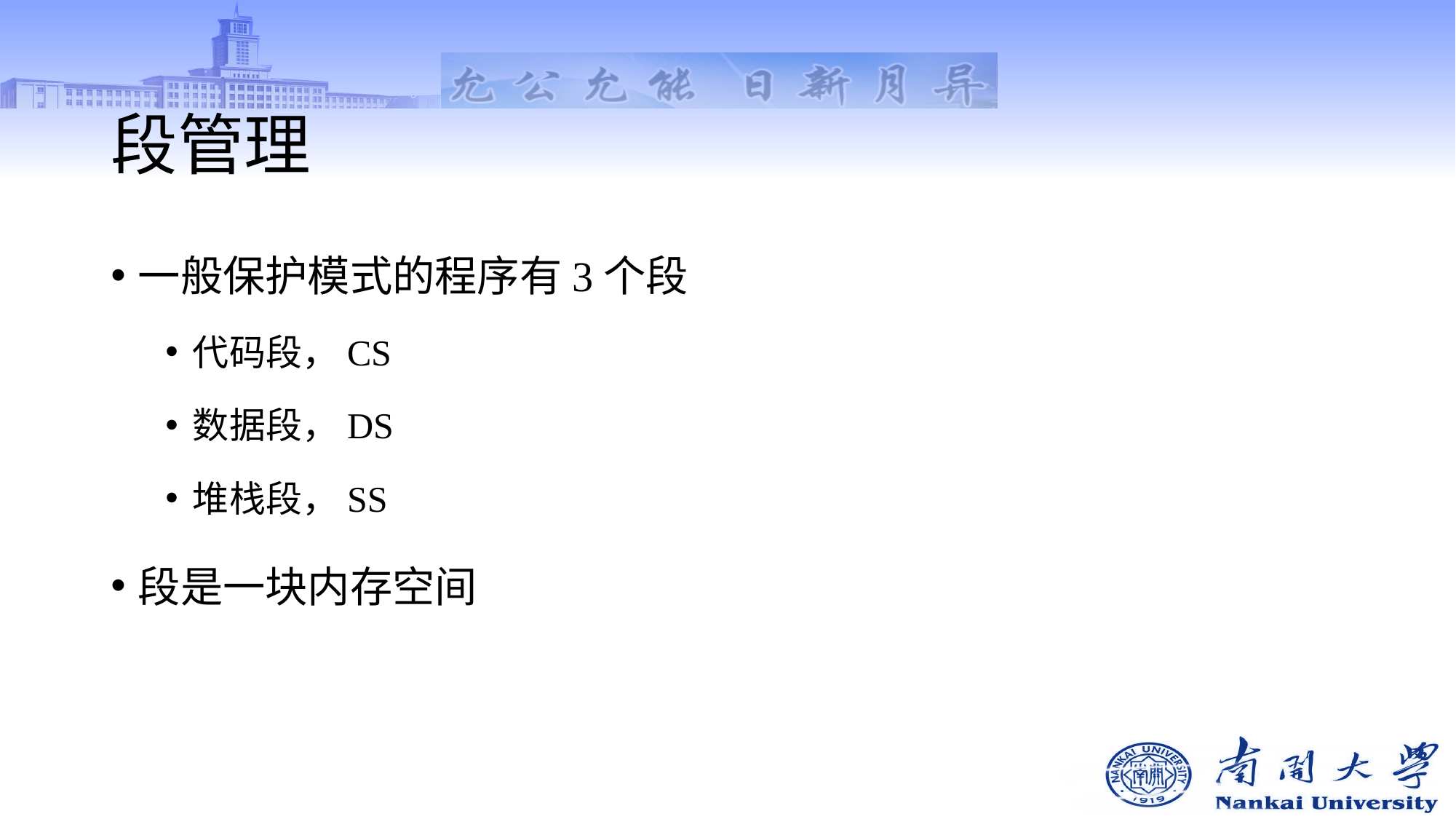

# 段管理
一般保护模式的程序有3个段
代码段，CS
数据段，DS
堆栈段，SS
段是一块内存空间